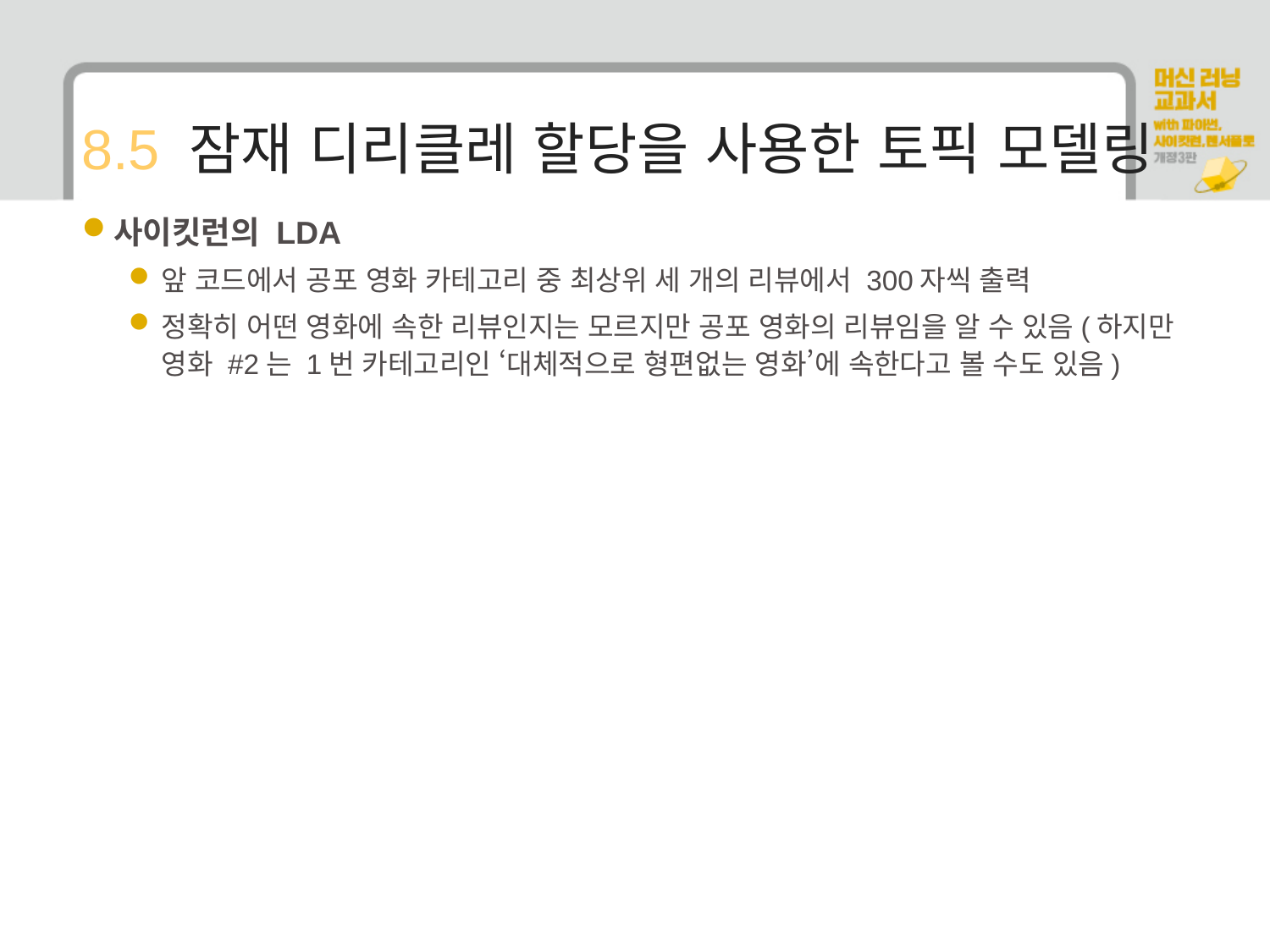

# 8.5 잠재 디리클레 할당을 사용한 토픽 모델링
사이킷런의 LDA
앞 코드에서 공포 영화 카테고리 중 최상위 세 개의 리뷰에서 300자씩 출력
정확히 어떤 영화에 속한 리뷰인지는 모르지만 공포 영화의 리뷰임을 알 수 있음(하지만 영화 #2는 1번 카테고리인 ‘대체적으로 형편없는 영화’에 속한다고 볼 수도 있음)